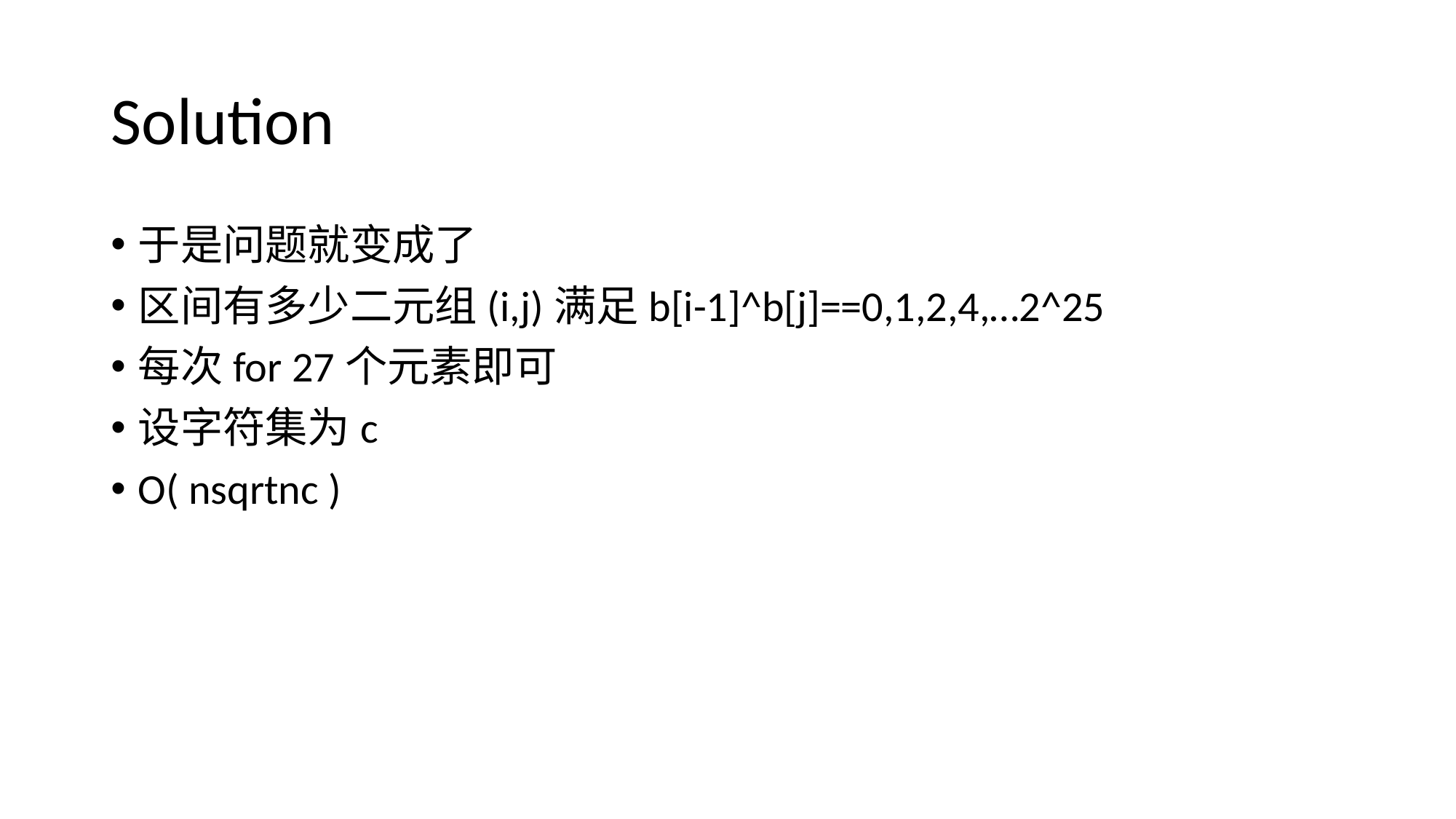

# Solution
于是问题就变成了
区间有多少二元组(i,j)满足b[i-1]^b[j]==0,1,2,4,…2^25
每次for 27个元素即可
设字符集为c
O( nsqrtnc )